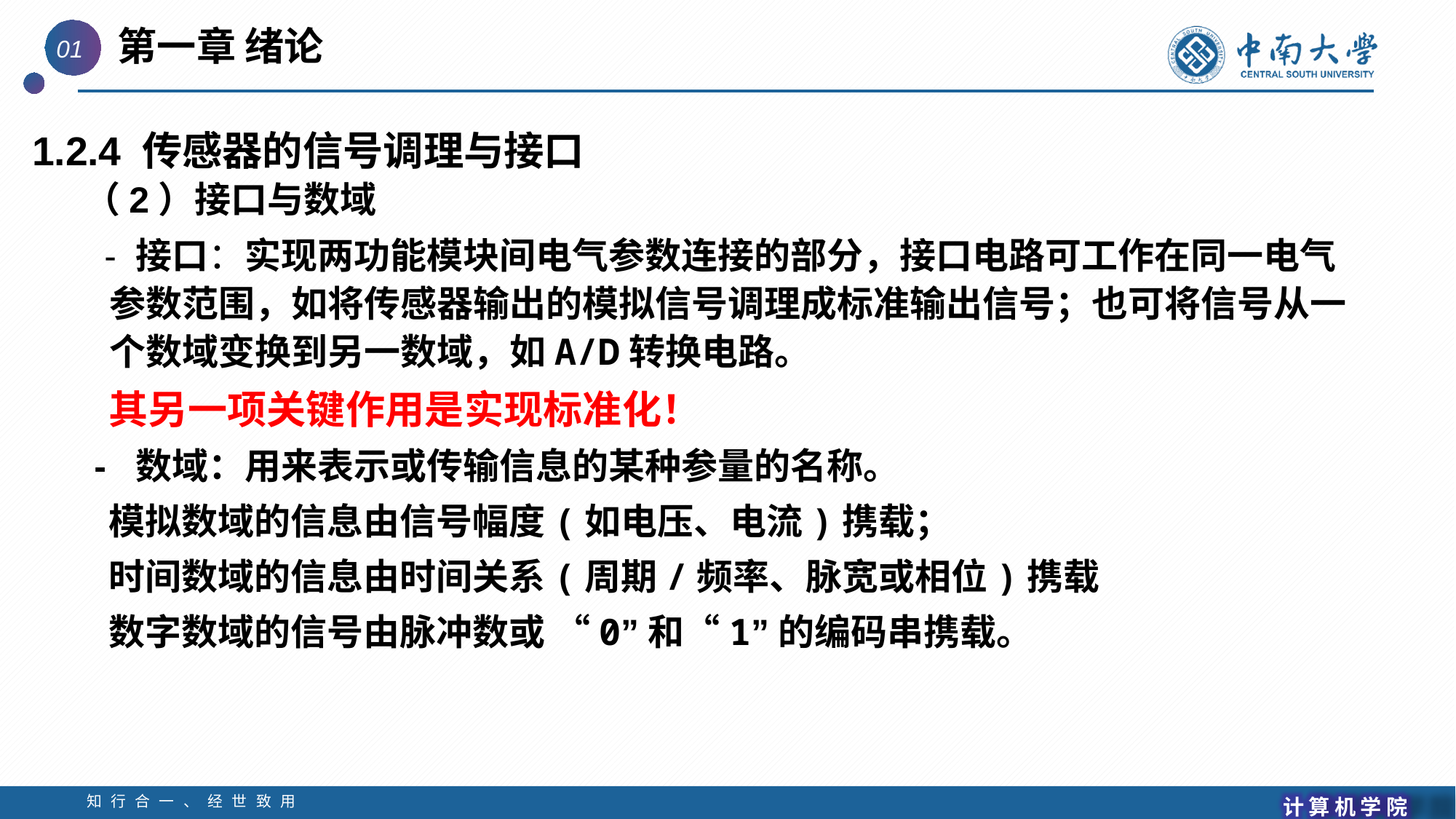

1.2.4 传感器的信号调理与接口
（2）接口与数域
  - 接口：实现两功能模块间电气参数连接的部分，接口电路可工作在同一电气参数范围，如将传感器输出的模拟信号调理成标准输出信号；也可将信号从一个数域变换到另一数域，如A/D转换电路。
  其另一项关键作用是实现标准化！
 -  数域：用来表示或传输信息的某种参量的名称。
  模拟数域的信息由信号幅度(如电压、电流)携载；
  时间数域的信息由时间关系(周期/频率、脉宽或相位)携载
  数字数域的信号由脉冲数或 “0”和“1”的编码串携载。